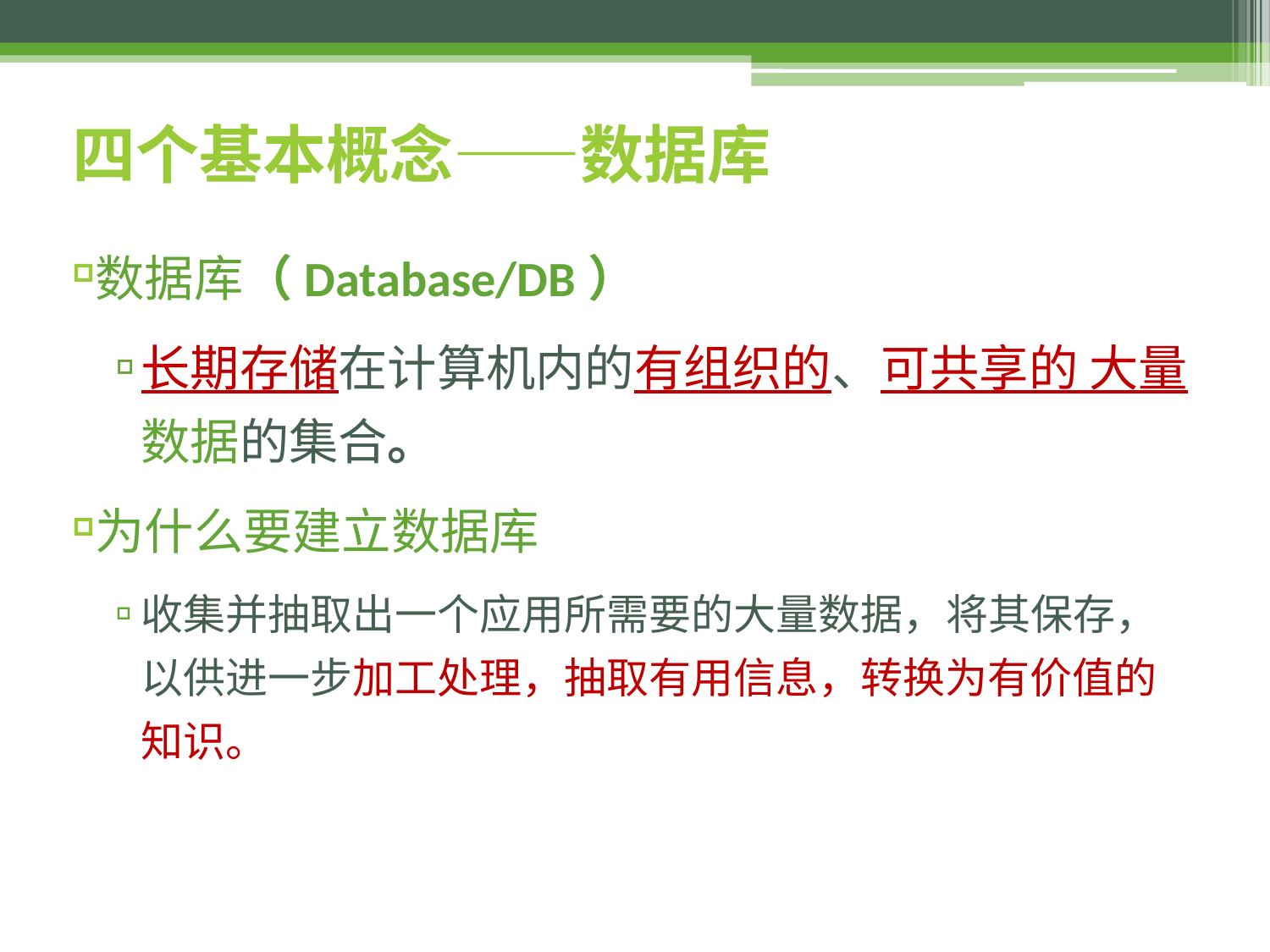

# 四个基本概念——数据库
数据库（Database/DB）
长期存储在计算机内的有组织的、可共享的 大量数据的集合。
为什么要建立数据库
收集并抽取出一个应用所需要的大量数据，将其保存，以供进一步加工处理，抽取有用信息，转换为有价值的知识。